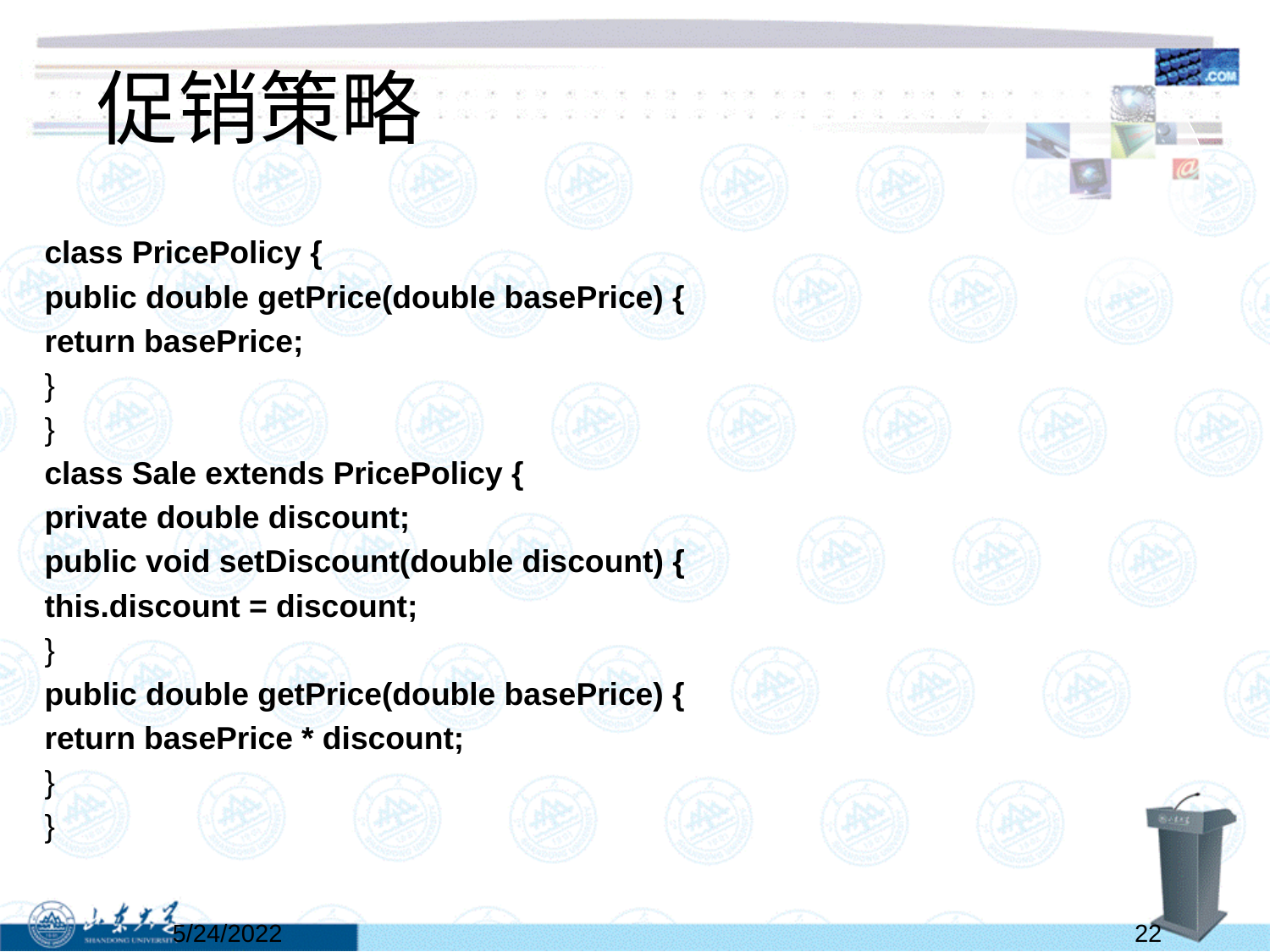

# 促销策略
class PricePolicy {
public double getPrice(double basePrice) {
return basePrice;
}
}
class Sale extends PricePolicy {
private double discount;
public void setDiscount(double discount) {
this.discount = discount;
}
public double getPrice(double basePrice) {
return basePrice * discount;
}
}
5/24/2022
22